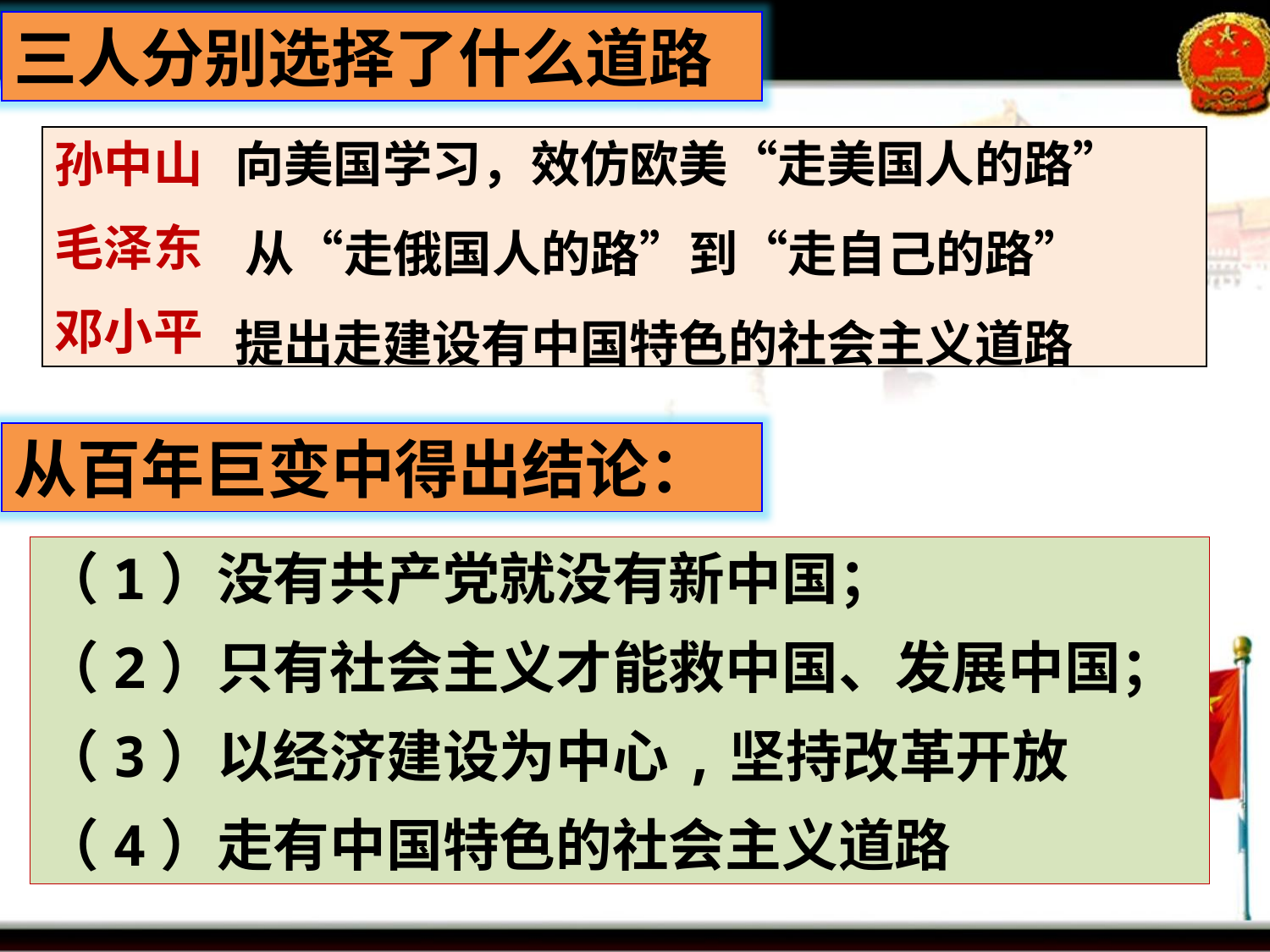

三人分别选择了什么道路
孙中山
毛泽东
邓小平
向美国学习，效仿欧美“走美国人的路”
从“走俄国人的路”到“走自己的路”
提出走建设有中国特色的社会主义道路
从百年巨变中得出结论：
（1）没有共产党就没有新中国；
（2）只有社会主义才能救中国、发展中国；
（3）以经济建设为中心,坚持改革开放
（4）走有中国特色的社会主义道路